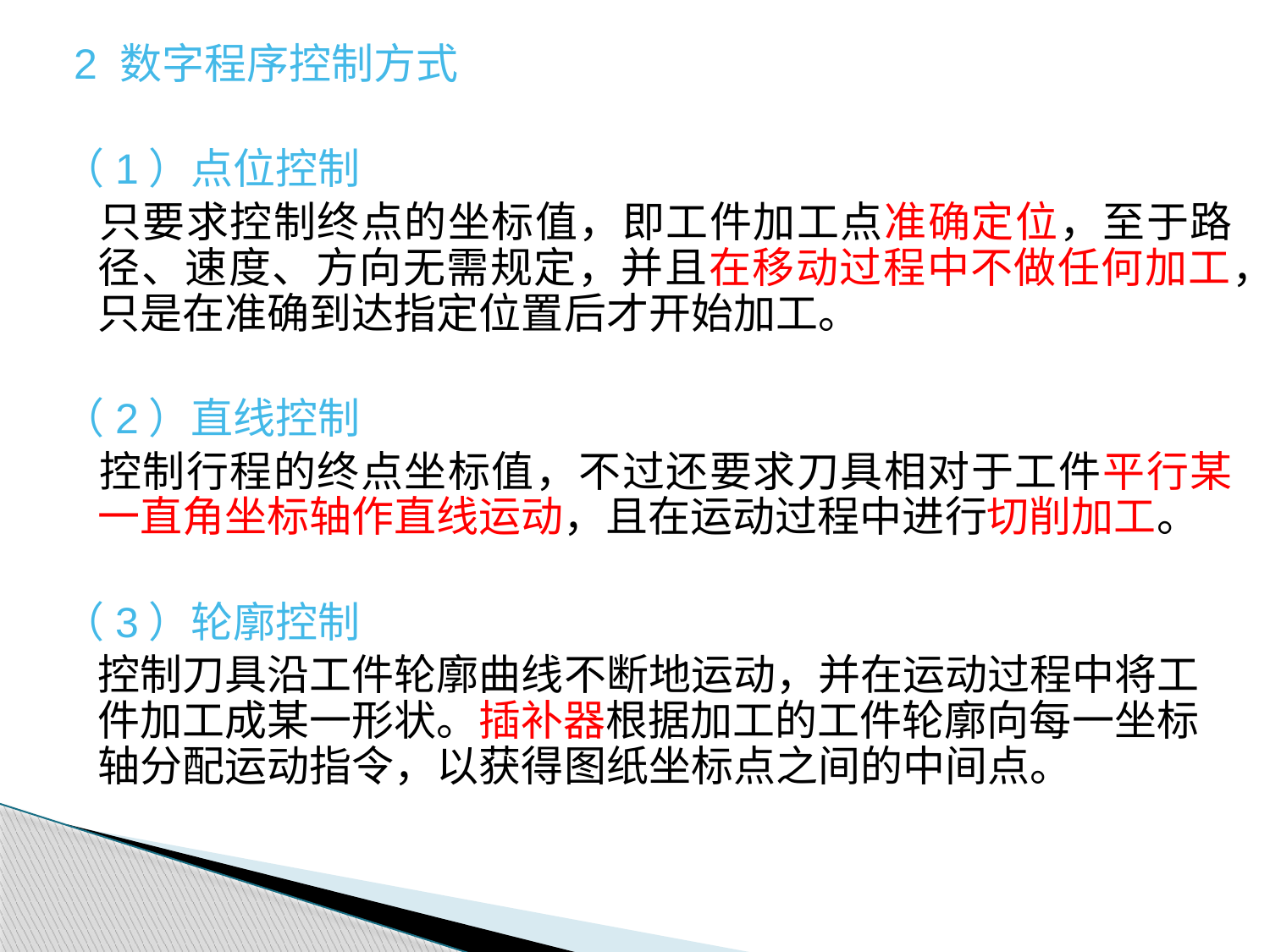

2 数字程序控制方式

（1）点位控制
	只要求控制终点的坐标值，即工件加工点准确定位，至于路径、速度、方向无需规定，并且在移动过程中不做任何加工，只是在准确到达指定位置后才开始加工。

（2）直线控制
	控制行程的终点坐标值，不过还要求刀具相对于工件平行某一直角坐标轴作直线运动，且在运动过程中进行切削加工。

（3）轮廓控制
	控制刀具沿工件轮廓曲线不断地运动，并在运动过程中将工件加工成某一形状。插补器根据加工的工件轮廓向每一坐标轴分配运动指令，以获得图纸坐标点之间的中间点。